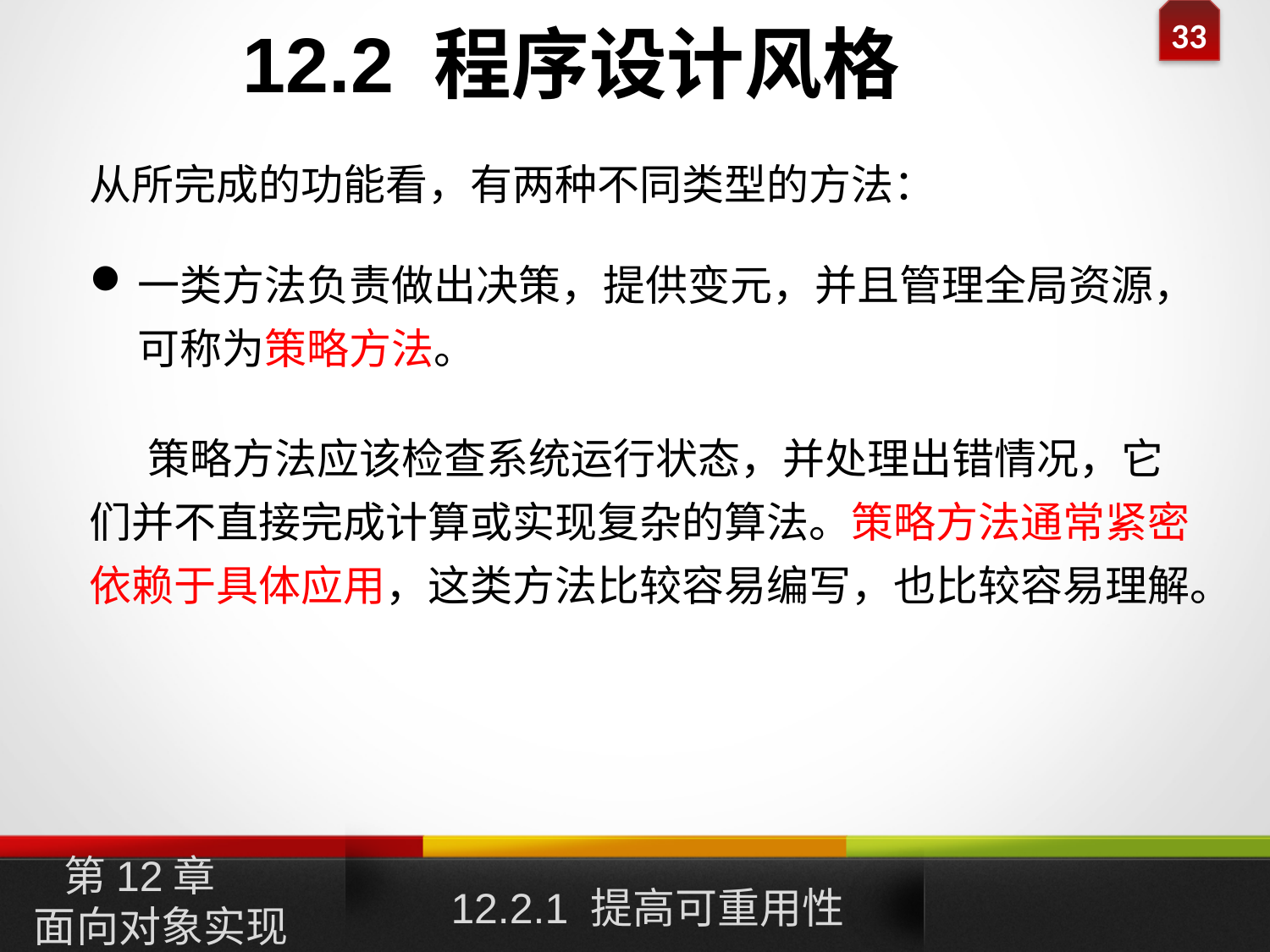

12.2 程序设计风格
从所完成的功能看，有两种不同类型的方法：
一类方法负责做出决策，提供变元，并且管理全局资源，可称为策略方法。
     策略方法应该检查系统运行状态，并处理出错情况，它们并不直接完成计算或实现复杂的算法。策略方法通常紧密依赖于具体应用，这类方法比较容易编写，也比较容易理解。
12.2.1 提高可重用性